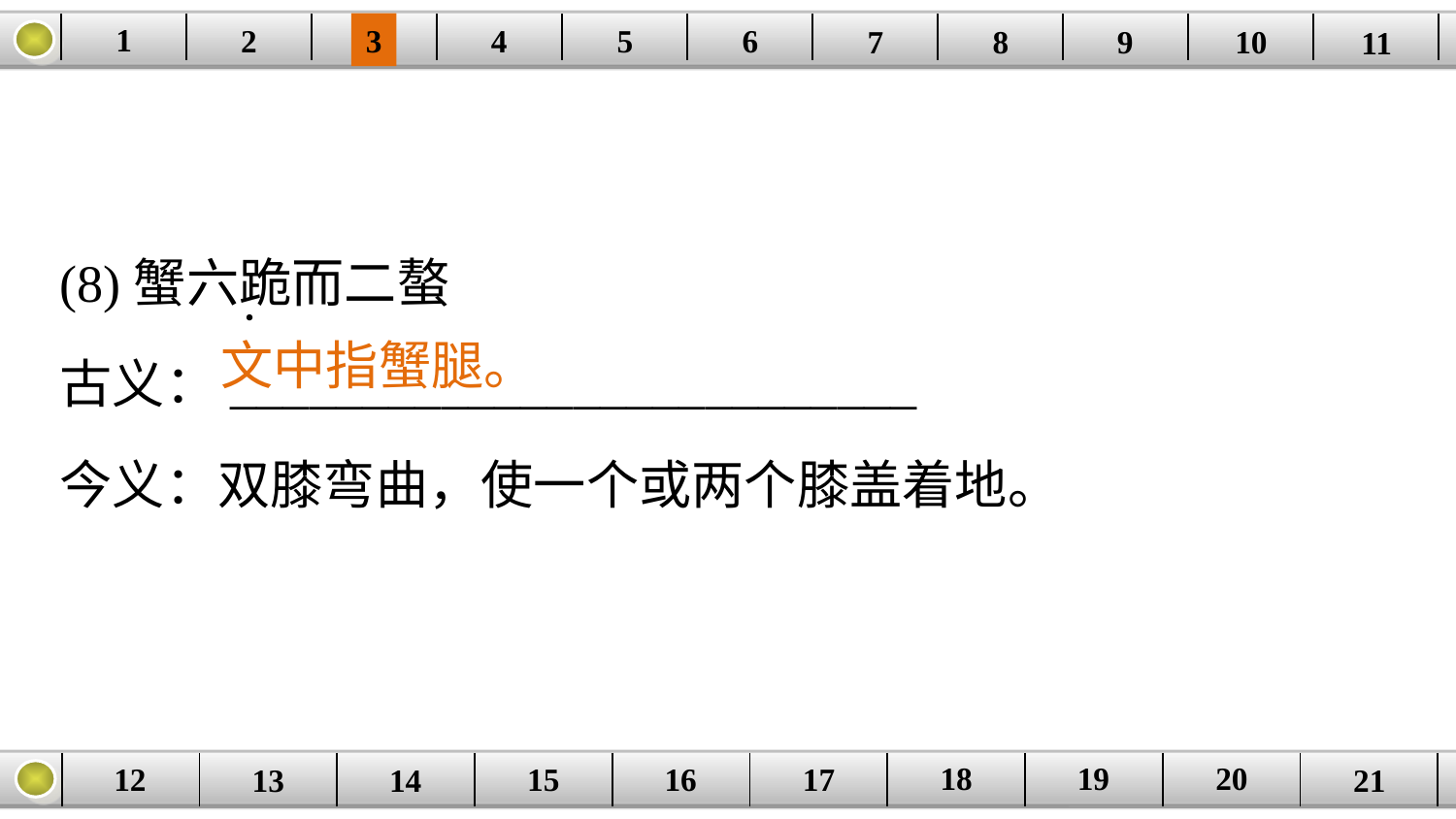

1
2
3
4
|  |  |  |  |  |  |  |  |  |  |  |
| --- | --- | --- | --- | --- | --- | --- | --- | --- | --- | --- |
5
6
7
8
9
10
11

(8)蟹六跪而二螯
古义：__________________________
今义：双膝弯曲，使一个或两个膝盖着地。
·
文中指蟹腿。
20
19

18
17
16
12
15
14
|  |  |  |  |  |  |  |  |  |  |
| --- | --- | --- | --- | --- | --- | --- | --- | --- | --- |
13
21